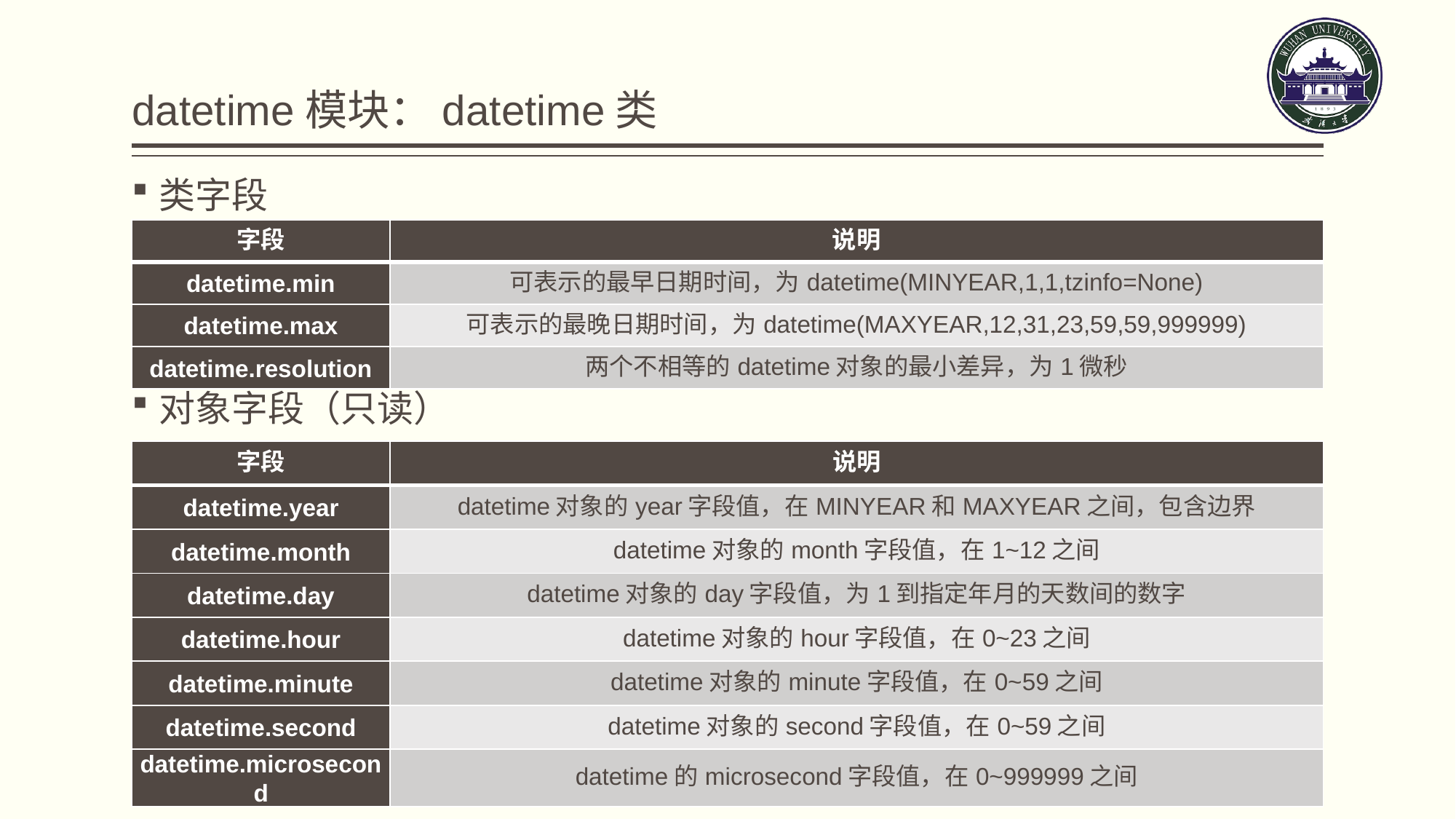

# datetime模块：datetime类
类字段

对象字段（只读）

| 字段 | 说明 |
| --- | --- |
| datetime.min | 可表示的最早日期时间，为datetime(MINYEAR,1,1,tzinfo=None) |
| datetime.max | 可表示的最晚日期时间，为datetime(MAXYEAR,12,31,23,59,59,999999) |
| datetime.resolution | 两个不相等的datetime对象的最小差异，为1微秒 |
| 字段 | 说明 |
| --- | --- |
| datetime.year | datetime对象的year字段值，在MINYEAR和MAXYEAR之间，包含边界 |
| datetime.month | datetime对象的month字段值，在1~12之间 |
| datetime.day | datetime对象的day字段值，为1到指定年月的天数间的数字 |
| datetime.hour | datetime对象的hour字段值，在0~23之间 |
| datetime.minute | datetime对象的minute字段值，在0~59之间 |
| datetime.second | datetime对象的second字段值，在0~59之间 |
| datetime.microsecond | datetime的microsecond字段值，在0~999999之间 |